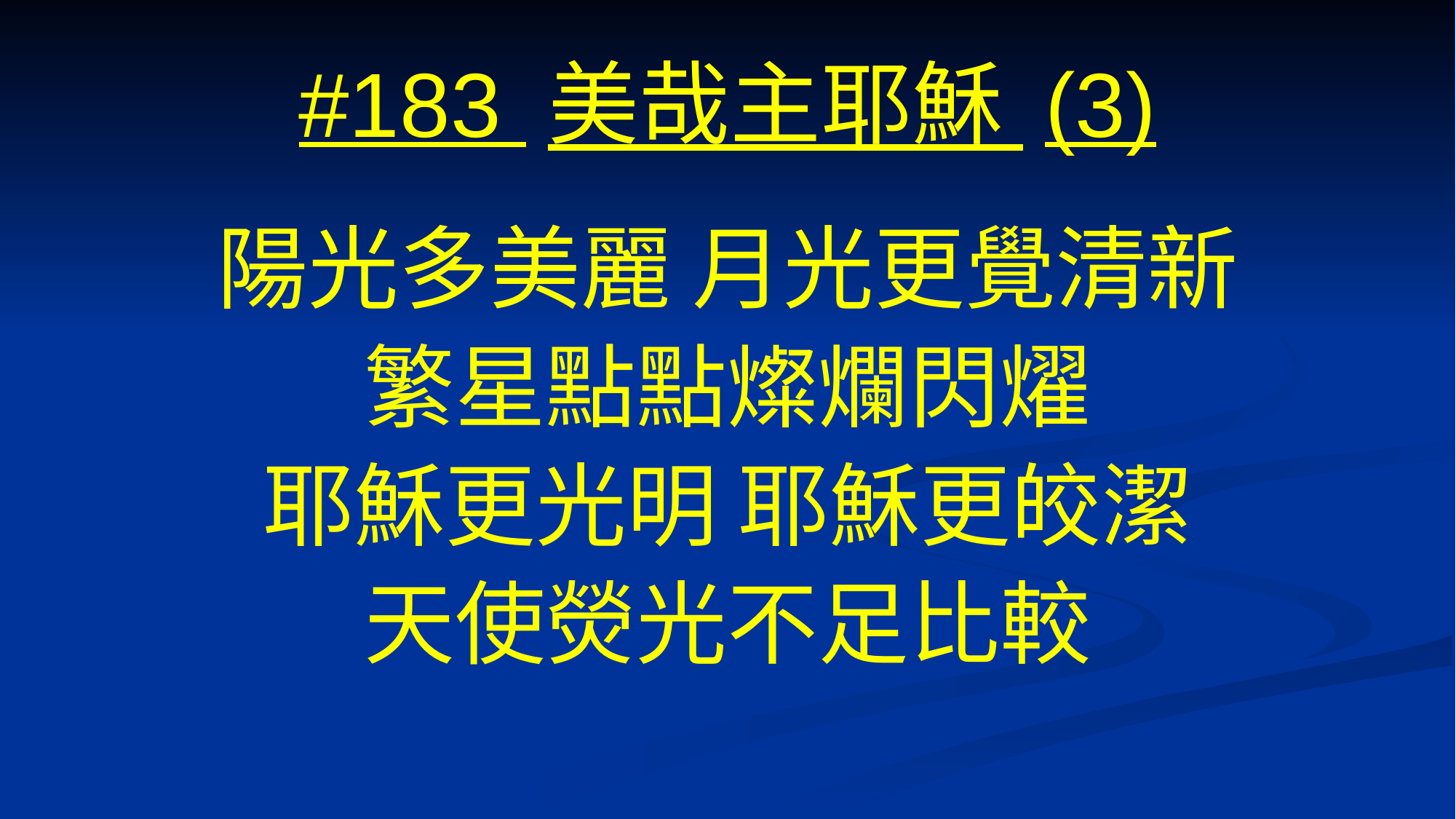

# #183 美哉主耶穌 (3)
陽光多美麗 月光更覺清新
繁星點點燦爛閃燿
耶穌更光明 耶穌更皎潔
天使熒光不足比較